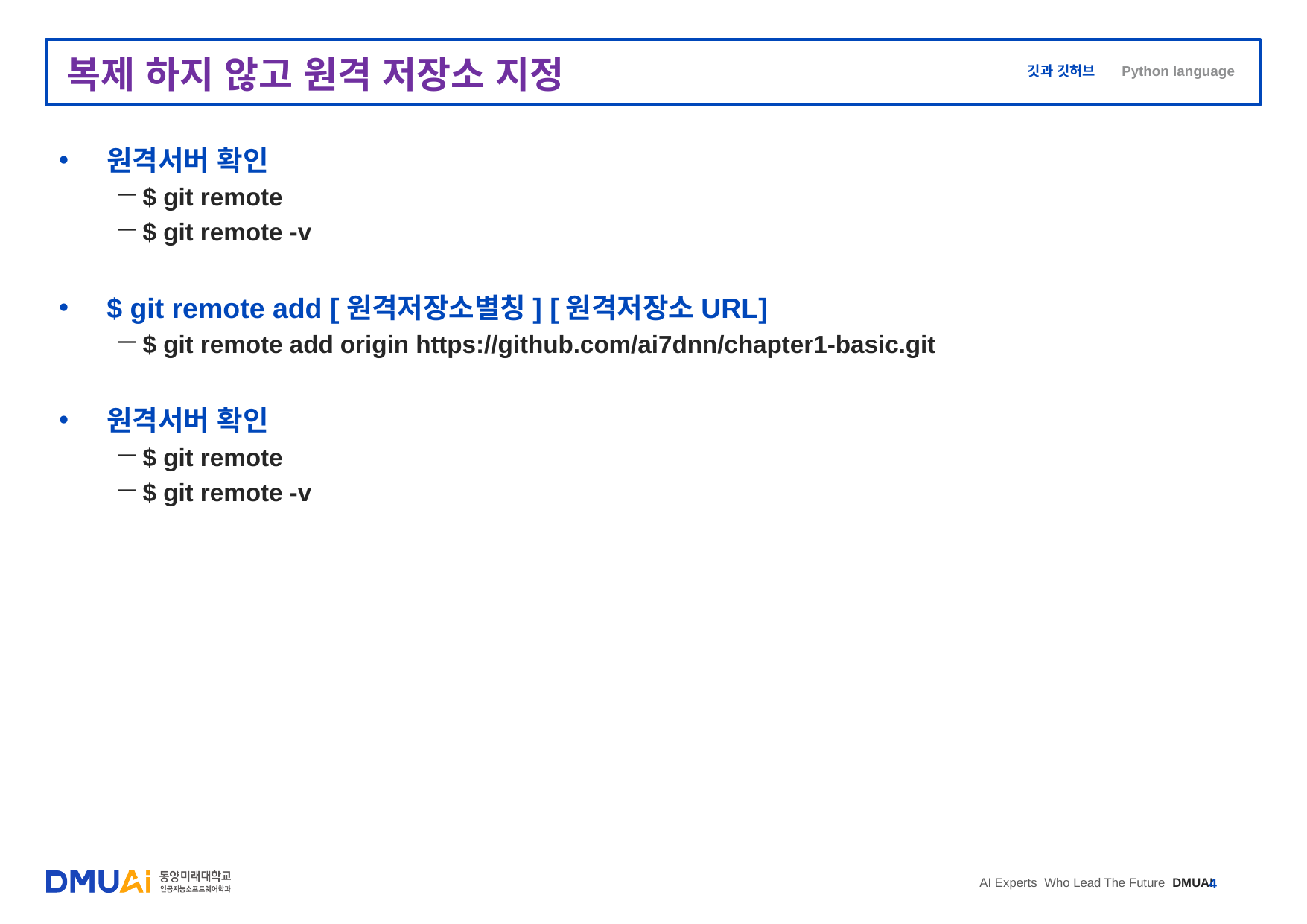

# 복제 하지 않고 원격 저장소 지정
원격서버 확인
$ git remote
$ git remote -v

$ git remote add [원격저장소별칭] [원격저장소URL]
$ git remote add origin https://github.com/ai7dnn/chapter1-basic.git

원격서버 확인
$ git remote
$ git remote -v